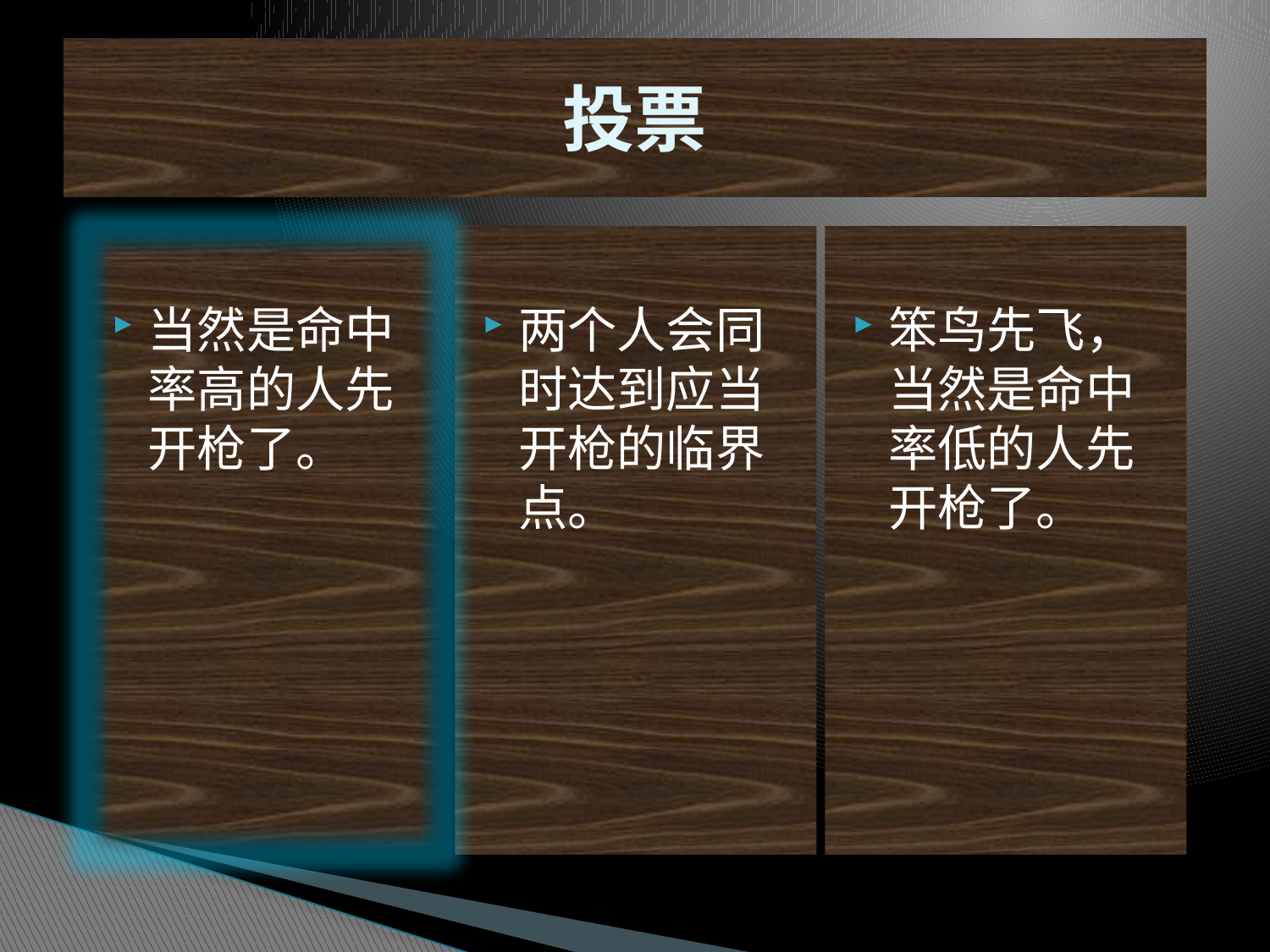

# 投票

两个人会同时达到应当开枪的临界点。

笨鸟先飞，当然是命中率低的人先开枪了。

当然是命中率高的人先开枪了。